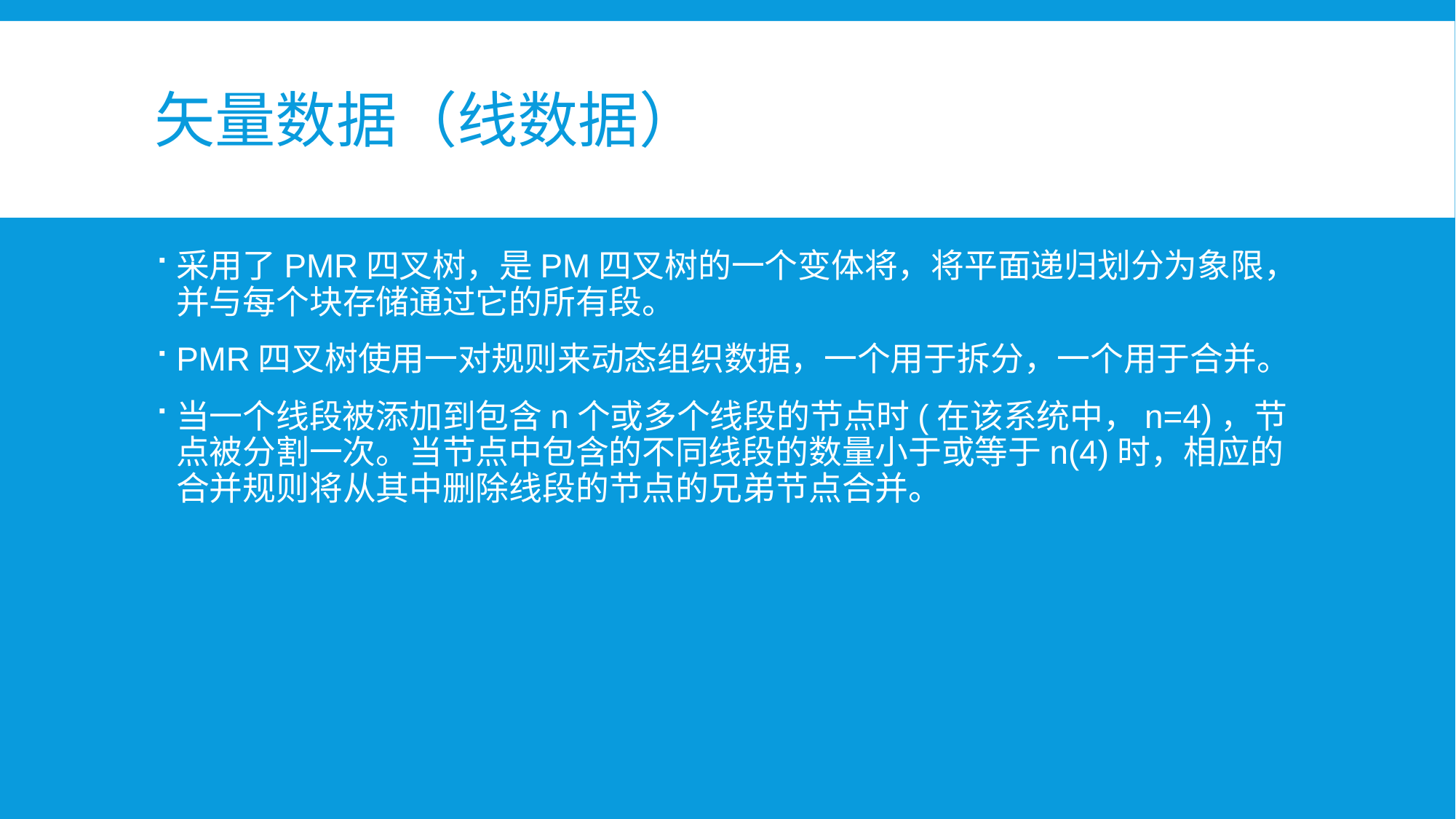

# 矢量数据（线数据）
采用了PMR四叉树，是PM四叉树的一个变体将，将平面递归划分为象限，并与每个块存储通过它的所有段。
PMR四叉树使用一对规则来动态组织数据，一个用于拆分，一个用于合并。
当一个线段被添加到包含n个或多个线段的节点时(在该系统中，n=4)，节点被分割一次。当节点中包含的不同线段的数量小于或等于n(4)时，相应的合并规则将从其中删除线段的节点的兄弟节点合并。